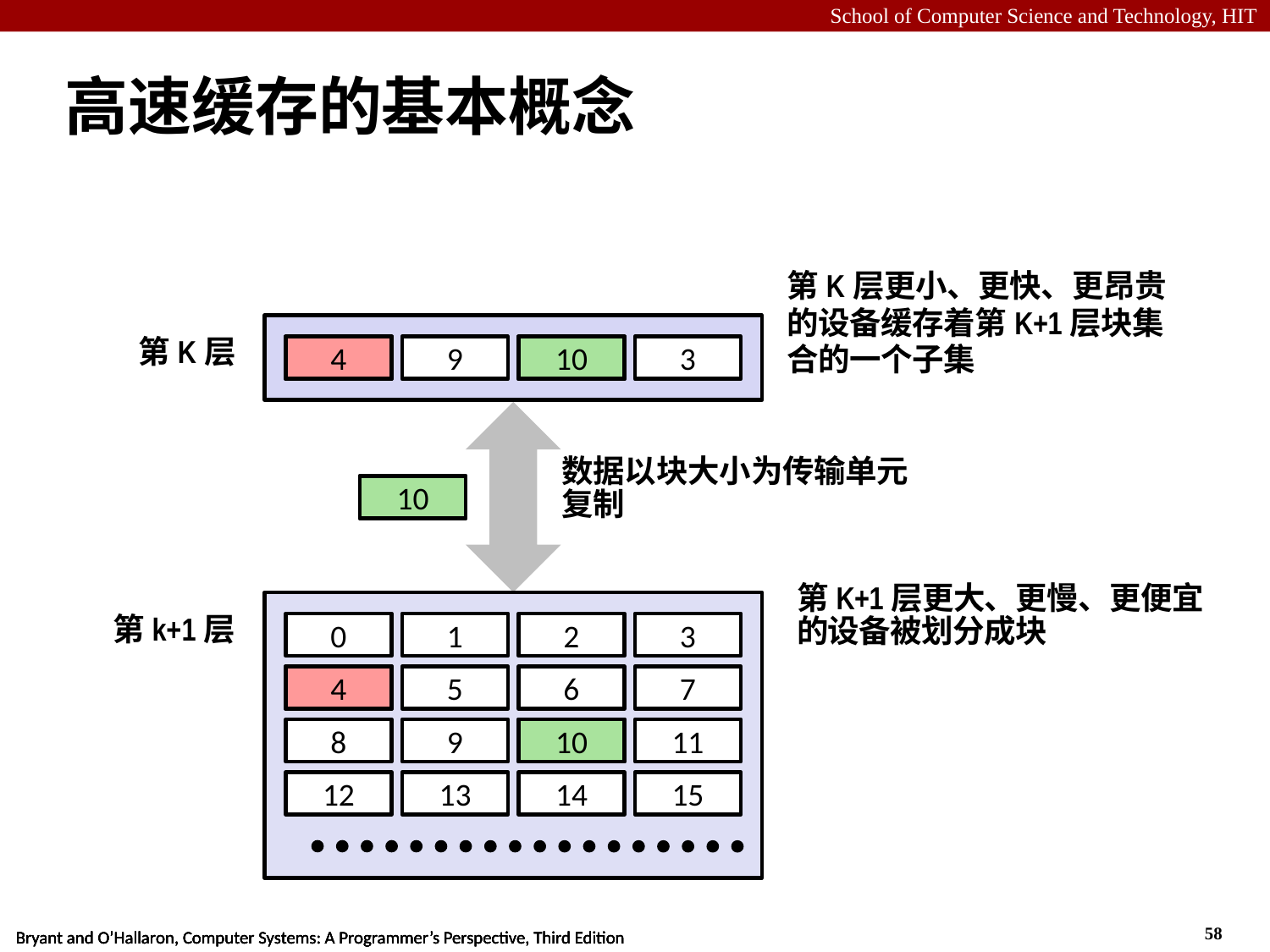

# 高速缓存的基本概念

第K层更小、更快、更昂贵的设备缓存着第K+1层块集合的一个子集

第K层
8
4
9
14
10
3

数据以块大小为传输单元复制
4
10
第K+1层更大、更慢、更便宜的设备被划分成块

第k+1层
0
1
2
3
4
4
5
6
7
8
9
10
10
11
12
13
14
15